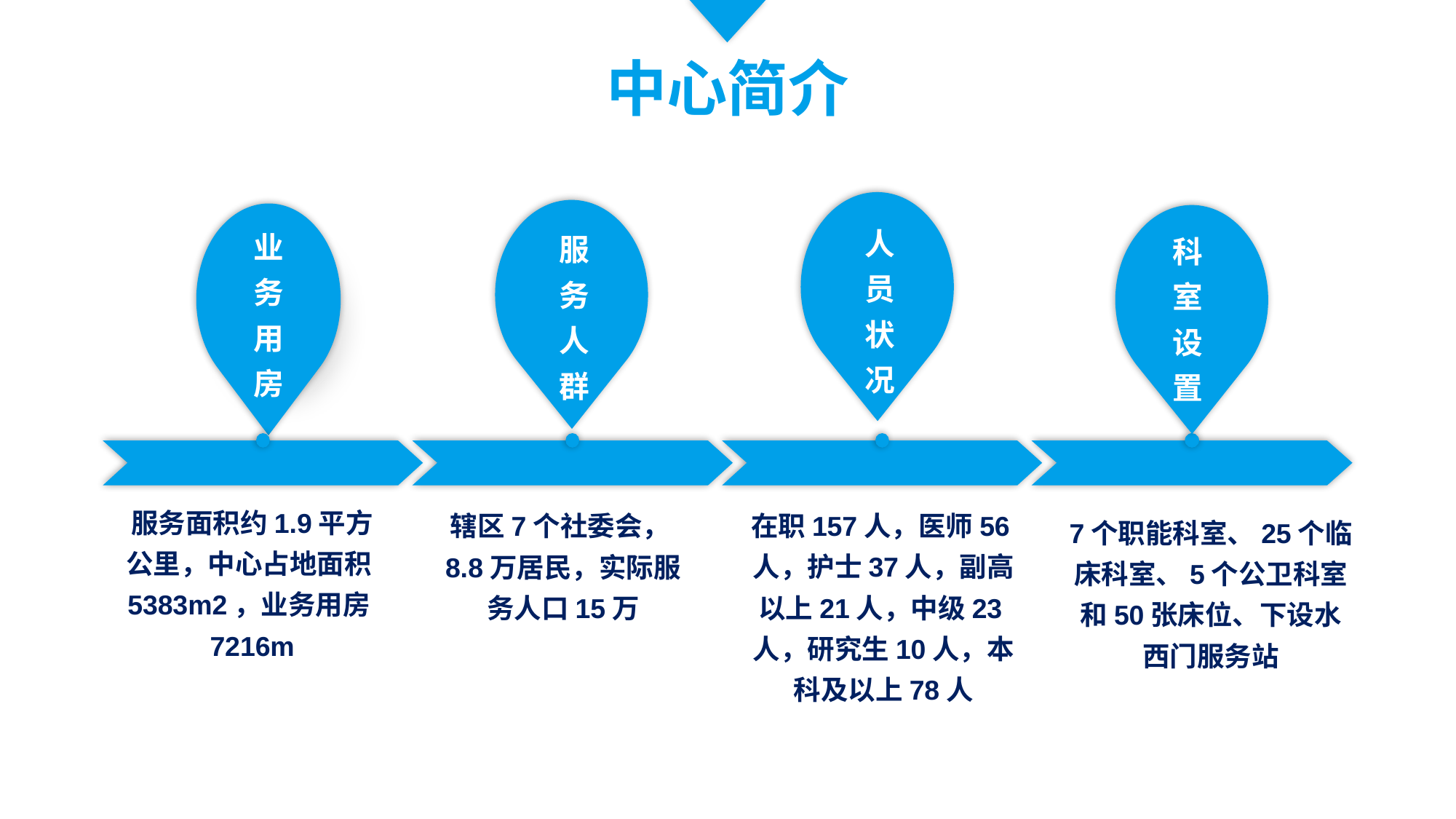

中心简介

人
员
状
况
业
务
用
房
服
务
人
群
科
室
设
置

服务面积约1.9平方公里，中心占地面积5383m2，业务用房7216m
在职157人，医师56人，护士37人，副高以上21人，中级23人，研究生10人，本科及以上78人
辖区7个社委会，8.8万居民，实际服务人口15万
7个职能科室、25个临床科室、5个公卫科室和50张床位、下设水西门服务站